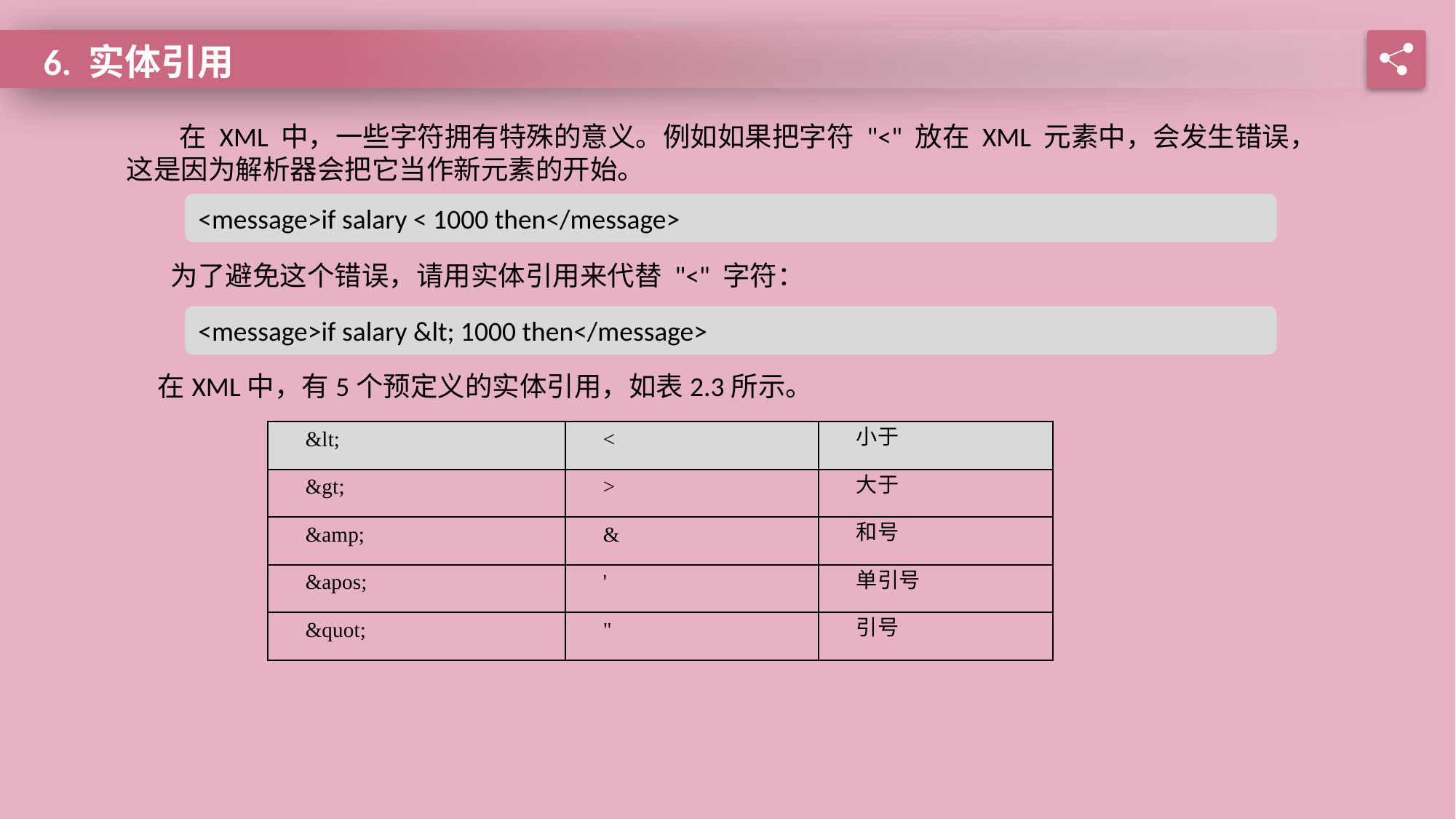

6. 实体引用
在 XML 中，一些字符拥有特殊的意义。例如如果把字符 "<" 放在 XML 元素中，会发生错误，这是因为解析器会把它当作新元素的开始。
<message>if salary < 1000 then</message>
为了避免这个错误，请用实体引用来代替 "<" 字符：
<message>if salary &lt; 1000 then</message>
在XML中，有5个预定义的实体引用，如表2.3所示。
| &lt; | < | 小于 |
| --- | --- | --- |
| &gt; | > | 大于 |
| &amp; | & | 和号 |
| &apos; | ' | 单引号 |
| &quot; | " | 引号 |